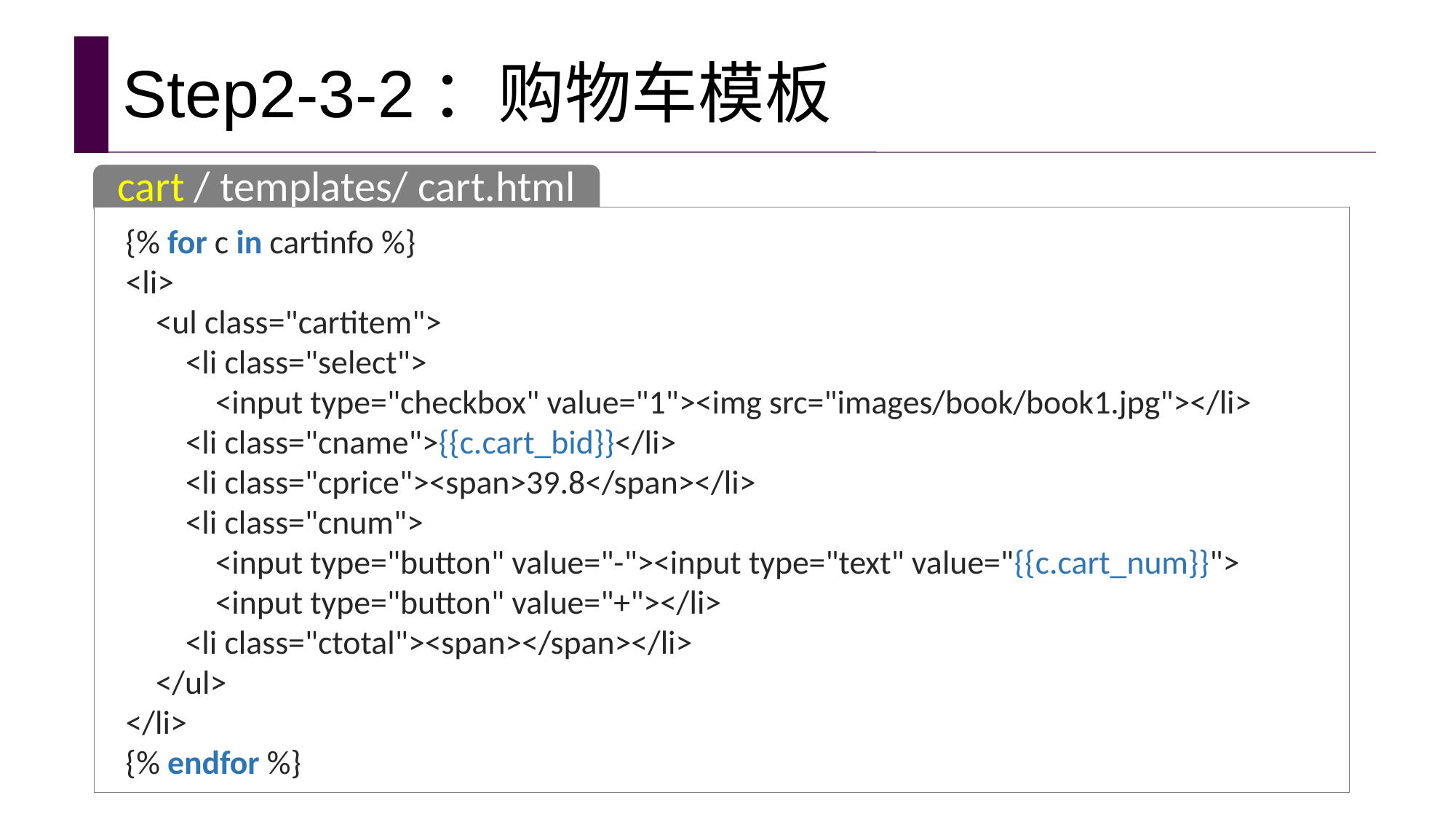

# Step2-3-2：购物车模板
cart / templates/ cart.html

{% for c in cartinfo %}
<li>
    <ul class="cartitem">
        <li class="select">
            <input type="checkbox" value="1"><img src="images/book/book1.jpg"></li>
        <li class="cname">{{c.cart_bid}}</li>
        <li class="cprice"><span>39.8</span></li>
        <li class="cnum">
            <input type="button" value="-"><input type="text" value="{{c.cart_num}}">
            <input type="button" value="+"></li>
        <li class="ctotal"><span></span></li>
    </ul>
</li>
{% endfor %}